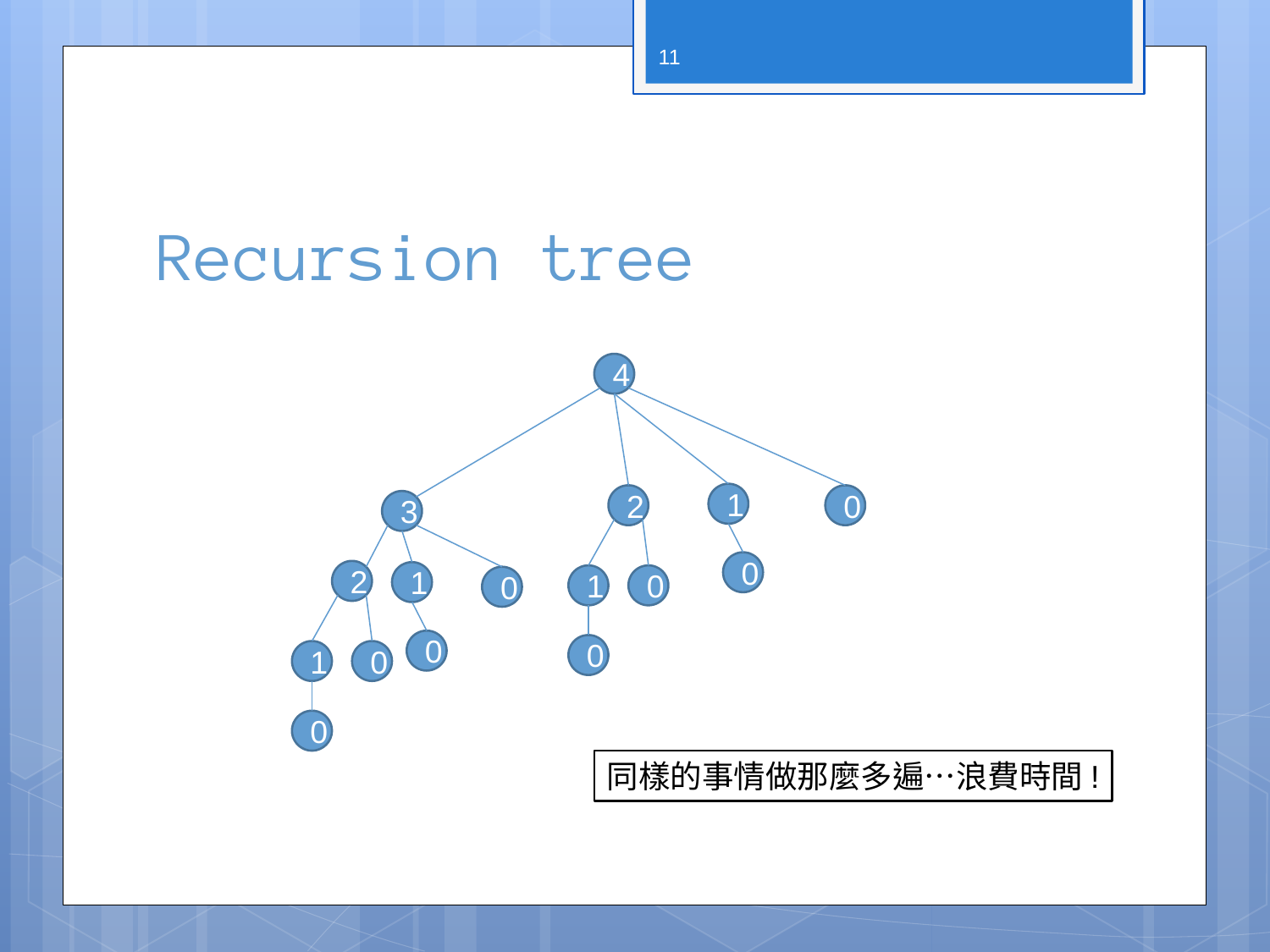

11
# Recursion tree
4
1
2
0
3
0
2
1
1
0
0
0
0
1
0
0
同樣的事情做那麼多遍…浪費時間!